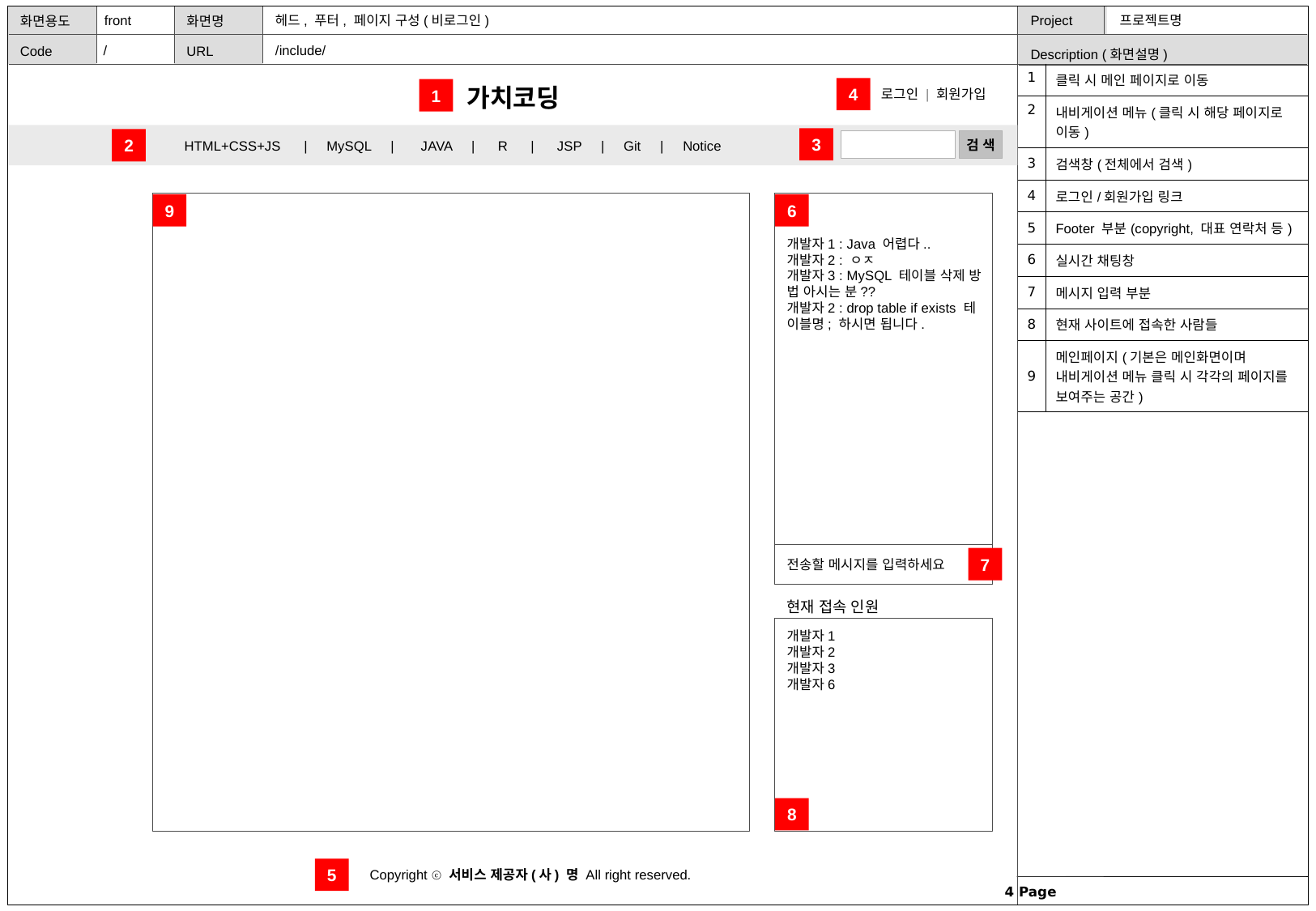

헤드, 푸터, 페이지 구성(비로그인)
front
/
/include/
| 1 | 클릭 시 메인 페이지로 이동 |
| --- | --- |
| 2 | 내비게이션 메뉴(클릭 시 해당 페이지로 이동) |
| 3 | 검색창(전체에서 검색) |
| 4 | 로그인/회원가입 링크 |
| 5 | Footer 부분(copyright, 대표 연락처 등) |
| 6 | 실시간 채팅창 |
| 7 | 메시지 입력 부분 |
| 8 | 현재 사이트에 접속한 사람들 |
| 9 | 메인페이지(기본은 메인화면이며 내비게이션 메뉴 클릭 시 각각의 페이지를 보여주는 공간) |
가치코딩
4
1
로그인 | 회원가입

3
2

검 색
HTML+CSS+JS      |     MySQL     |       JAVA     |      R      |      JSP     |     Git     |     Notice

개발자1 : Java 어렵다..
개발자2 : ㅇㅈ
개발자3 : MySQL 테이블 삭제 방
법 아시는 분??
개발자2 : drop table if exists 테
이블명; 하시면 됩니다.

9
6
전송할 메시지를 입력하세요
7
현재 접속 인원
개발자1
개발자2
개발자3
개발자6

8
5
Copyright ⓒ 서비스 제공자(사) 명 All right reserved.